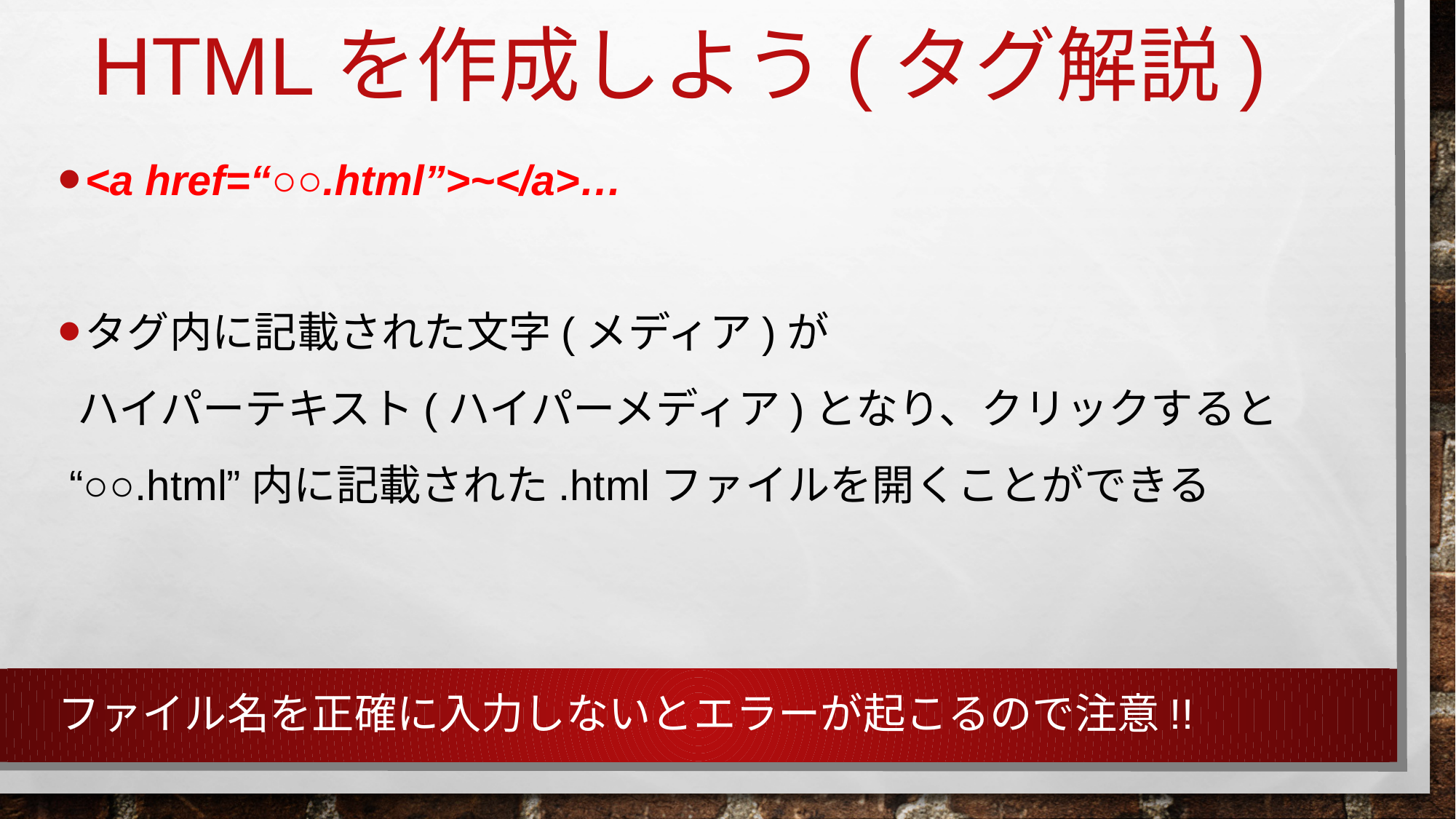

# HTMLを作成しよう(タグ解説)
<a href=“○○.html”>~</a>…

タグ内に記載された文字(メディア)が
 ハイパーテキスト(ハイパーメディア)となり、クリックすると
 “○○.html”内に記載された.htmlファイルを開くことができる

ファイル名を正確に入力しないとエラーが起こるので注意!!